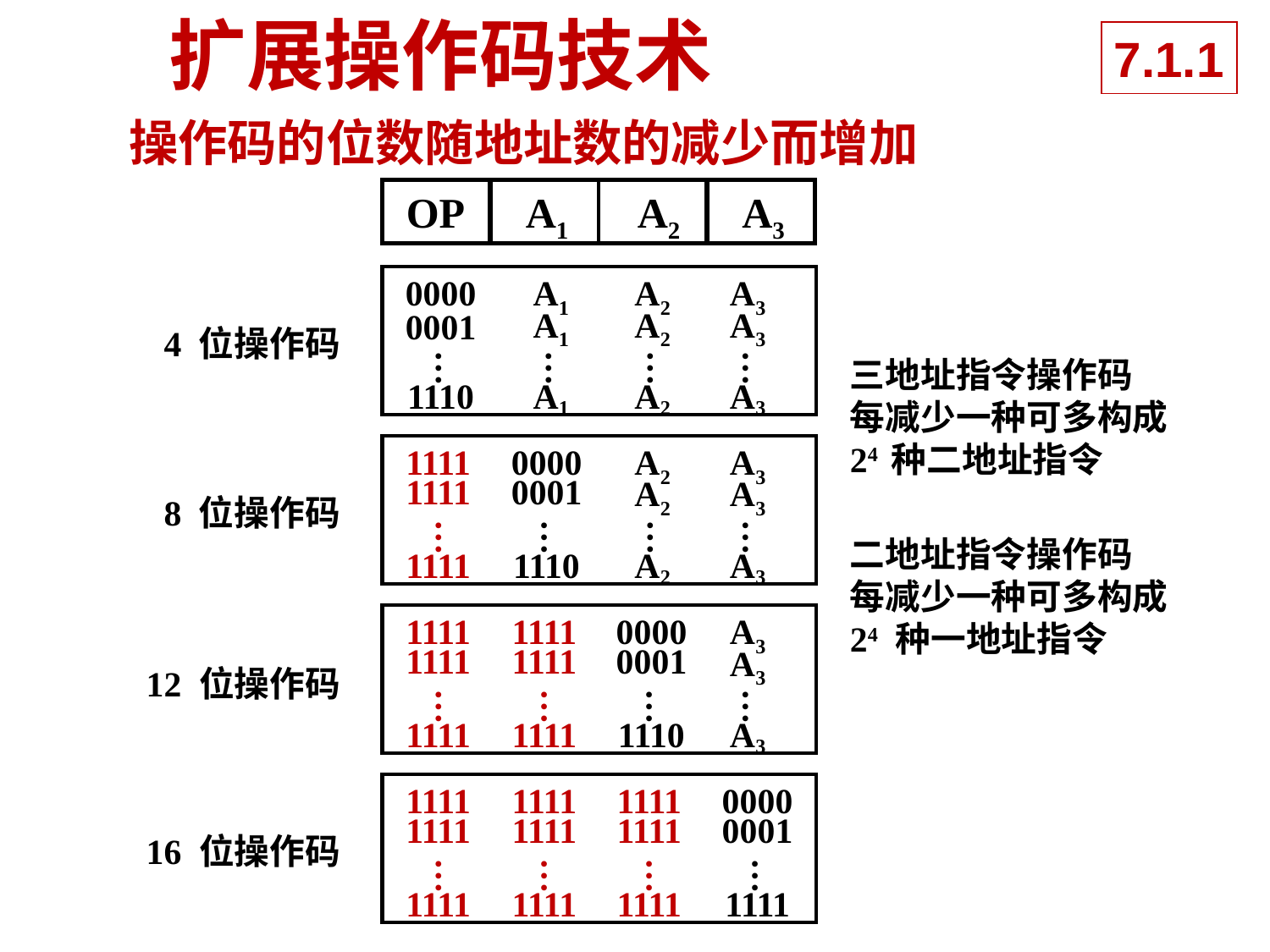

# 扩展操作码技术
7.1.1
操作码的位数随地址数的减少而增加

OP

 A1

 A2

 A3
0000
A1
A2
A3

A1
A2
A3
0001
…
…
…
…
1110
A1
A2
A3
4 位操作码
三地址指令操作码
每减少一种可多构成
24 种二地址指令
1111
0000
A2
A3

1111
0001
A2
A3
…
…
…
…
1111
1110
A2
A3
8 位操作码
二地址指令操作码
每减少一种可多构成
24 种一地址指令

1111
1111
0000
A3

1111
1111
0001
A3
…
…
…
…
1111
1111
1110
A3
12 位操作码
1111
1111
1111
0000

1111
1111
1111
0001
…
…
…
…
1111
1111
1111
1111
16 位操作码